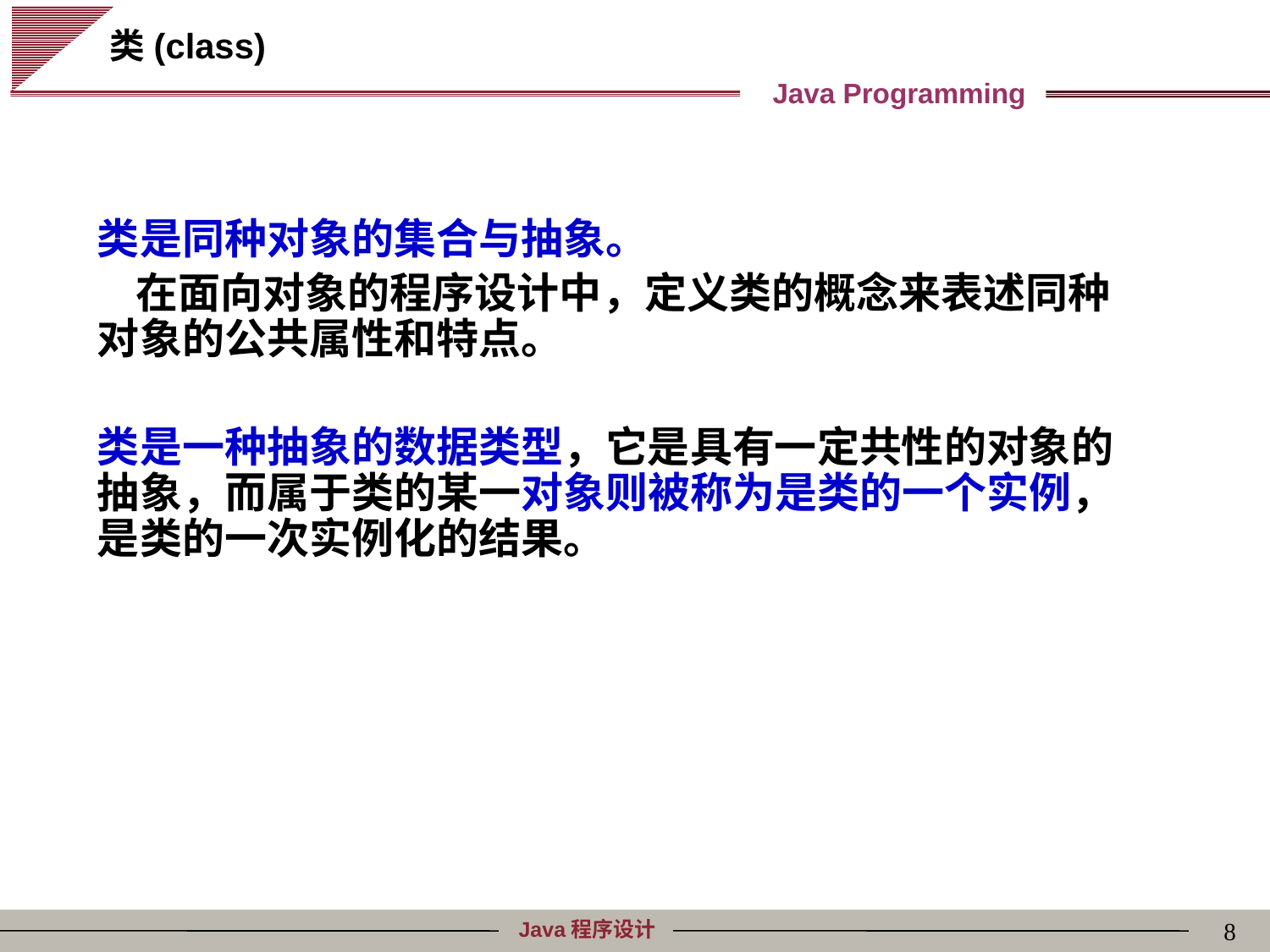

# 类(class)
类是同种对象的集合与抽象。
   在面向对象的程序设计中，定义类的概念来表述同种对象的公共属性和特点。

类是一种抽象的数据类型，它是具有一定共性的对象的抽象，而属于类的某一对象则被称为是类的一个实例，是类的一次实例化的结果。